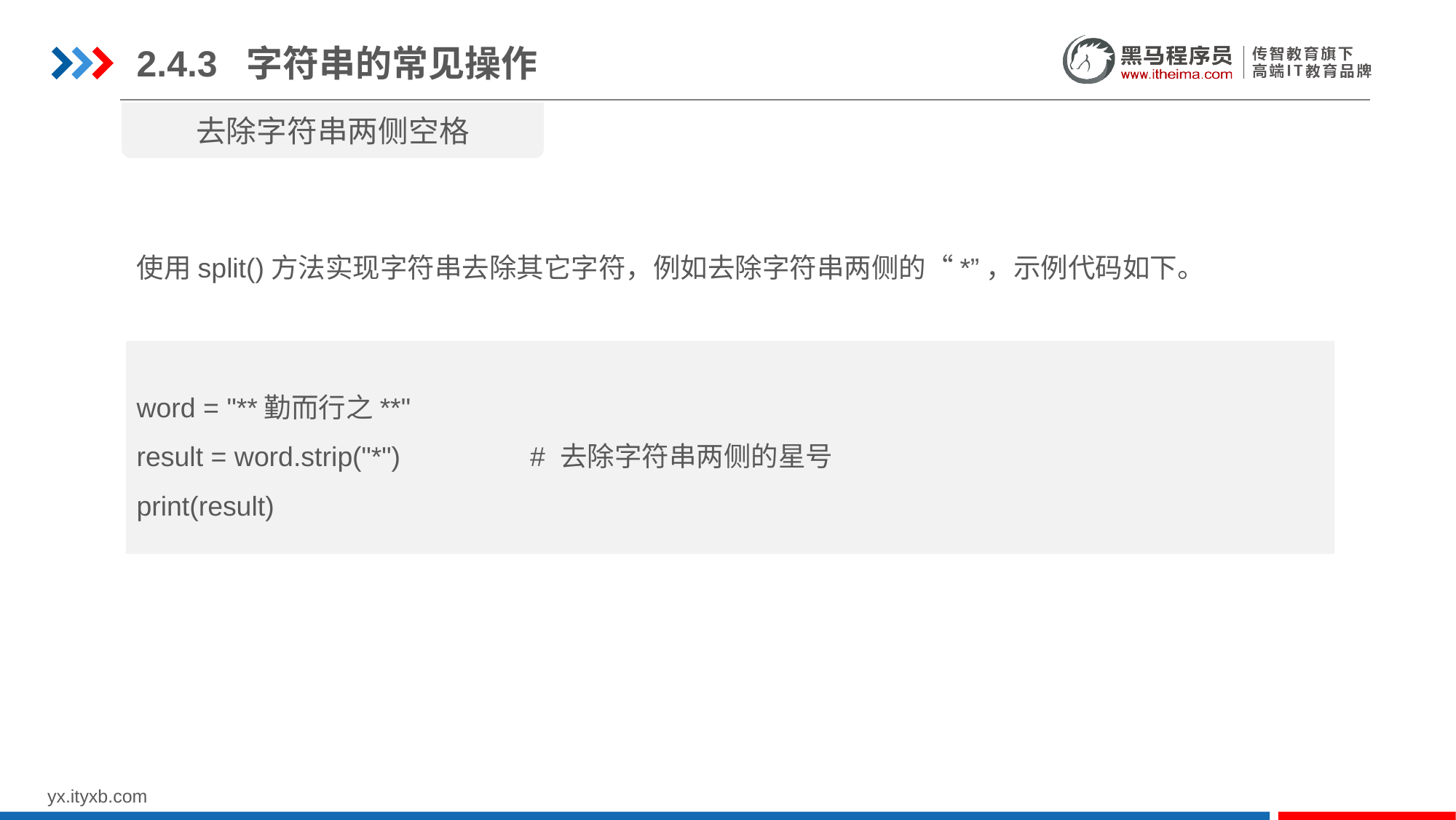

2.4.3  字符串的常见操作

去除字符串两侧空格
使用split()方法实现字符串去除其它字符，例如去除字符串两侧的“*”，示例代码如下。
word = "**勤而行之**"
result = word.strip("*")                 # 去除字符串两侧的星号
print(result)